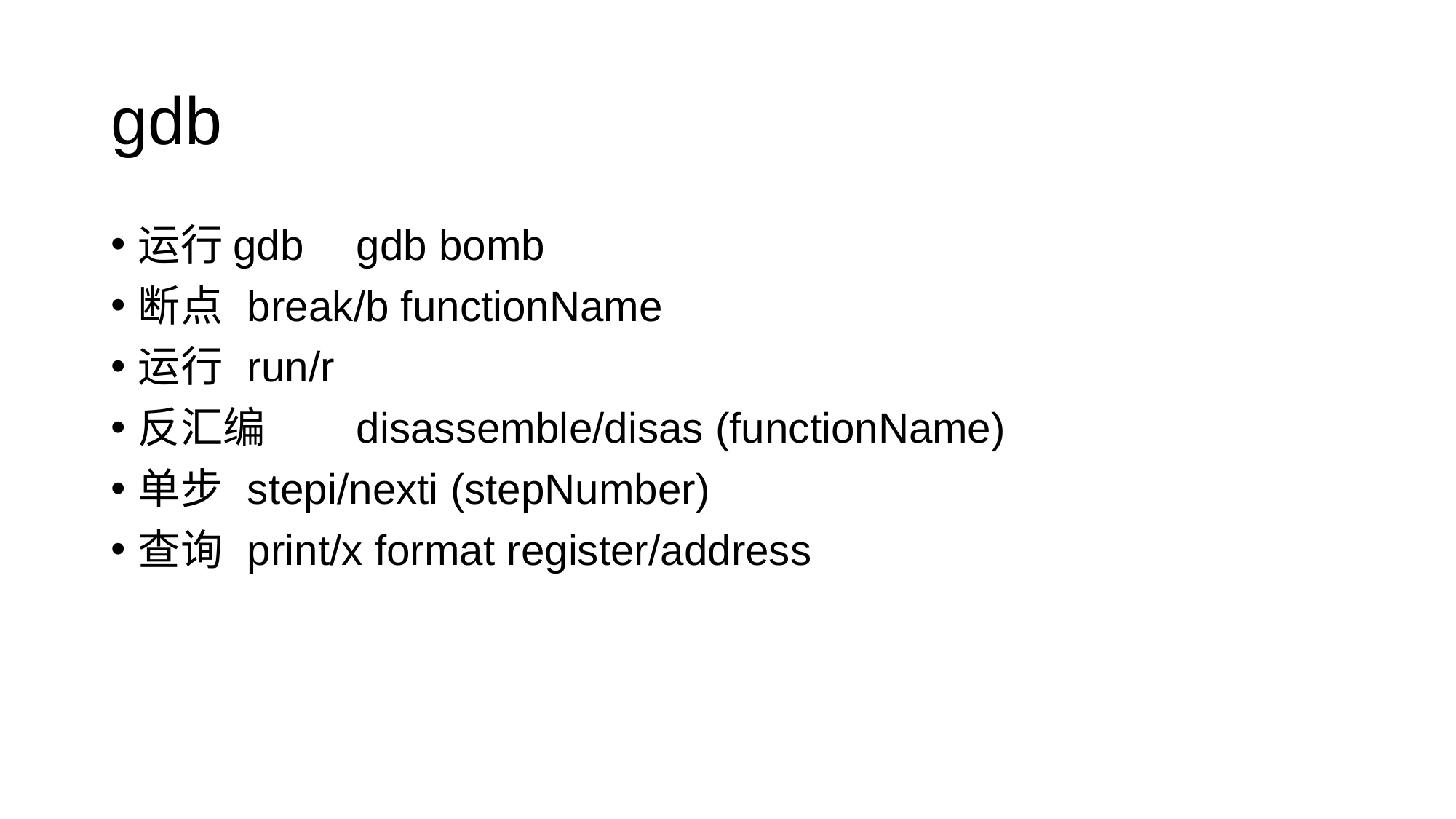

# gdb
运行gdb	gdb bomb
断点	break/b functionName
运行	run/r
反汇编	disassemble/disas (functionName)
单步	stepi/nexti (stepNumber)
查询	print/x format register/address